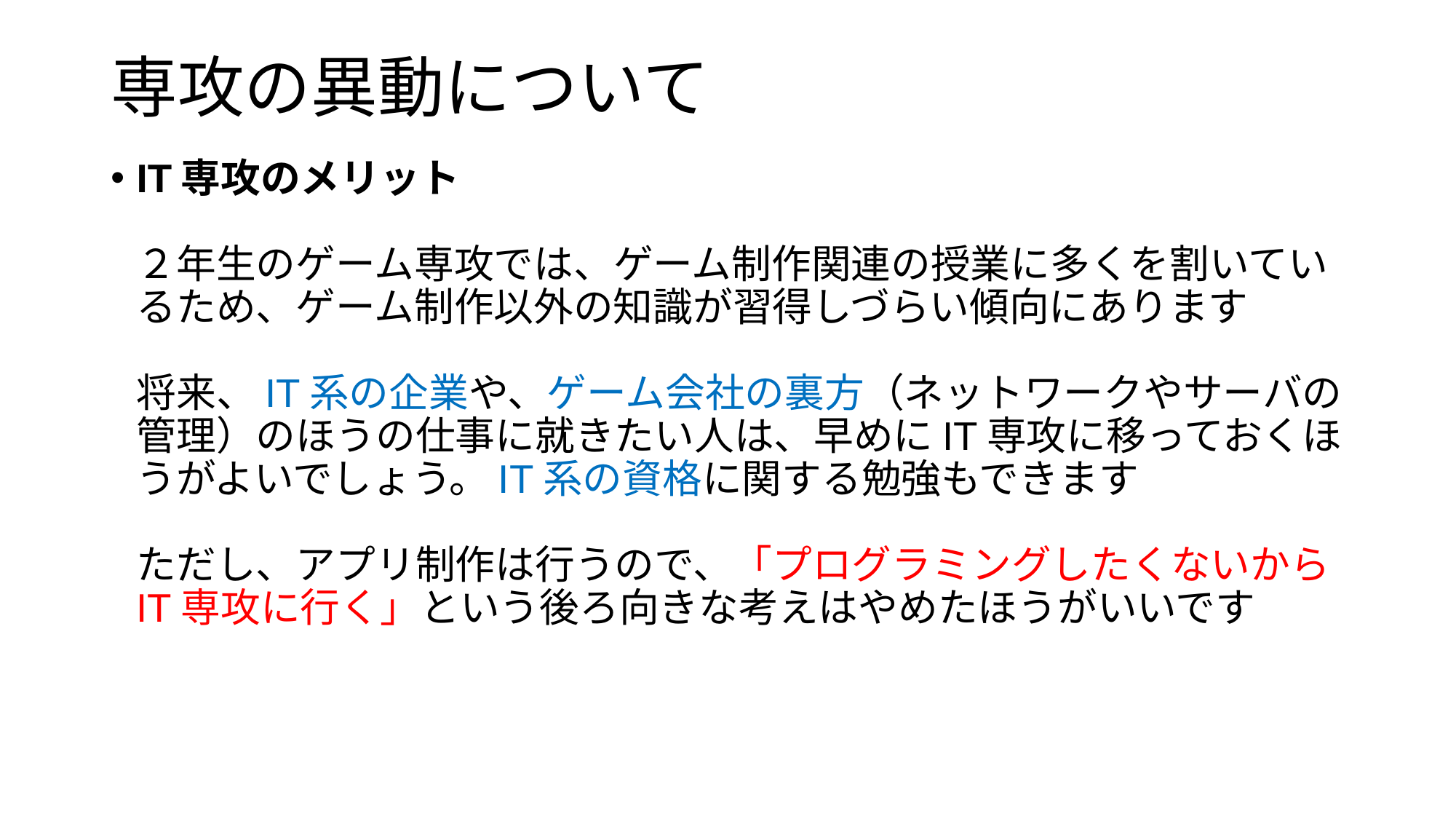

# 専攻の異動について
IT専攻のメリット
２年生のゲーム専攻では、ゲーム制作関連の授業に多くを割いているため、ゲーム制作以外の知識が習得しづらい傾向にあります
将来、IT系の企業や、ゲーム会社の裏方（ネットワークやサーバの管理）のほうの仕事に就きたい人は、早めにIT専攻に移っておくほうがよいでしょう。IT系の資格に関する勉強もできます
ただし、アプリ制作は行うので、「プログラミングしたくないから
IT専攻に行く」という後ろ向きな考えはやめたほうがいいです